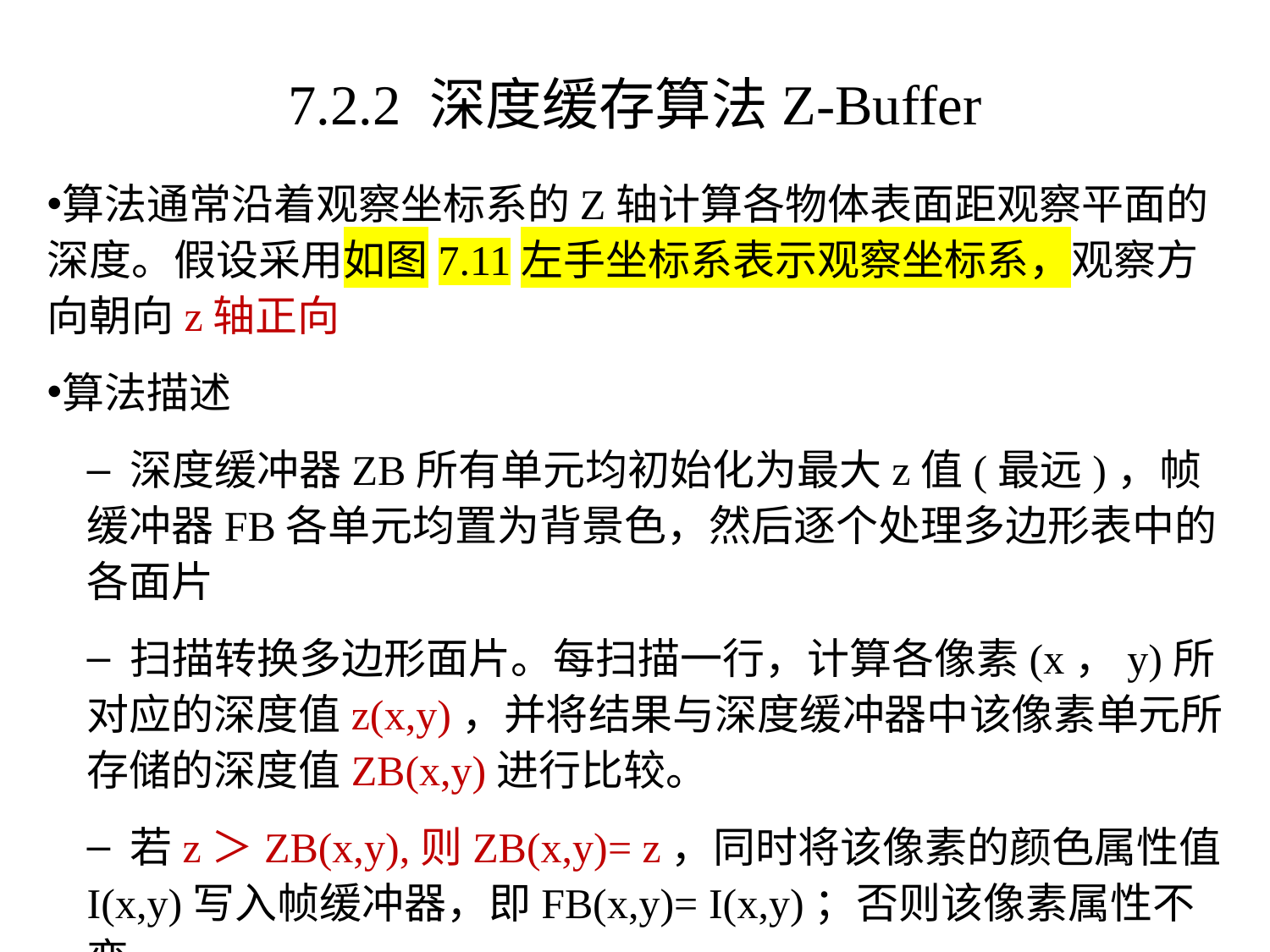

# 7.2.2 深度缓存算法Z-Buffer
算法通常沿着观察坐标系的Z轴计算各物体表面距观察平面的深度。假设采用如图7.11左手坐标系表示观察坐标系，观察方向朝向z轴正向
算法描述
 深度缓冲器ZB所有单元均初始化为最大z值(最远)，帧缓冲器FB各单元均置为背景色，然后逐个处理多边形表中的各面片
 扫描转换多边形面片。每扫描一行，计算各像素(x，y)所对应的深度值z(x,y)，并将结果与深度缓冲器中该像素单元所存储的深度值ZB(x,y)进行比较。
 若z＞ZB(x,y),则ZB(x,y)= z，同时将该像素的颜色属性值I(x,y)写入帧缓冲器，即FB(x,y)= I(x,y)；否则该像素属性不变。